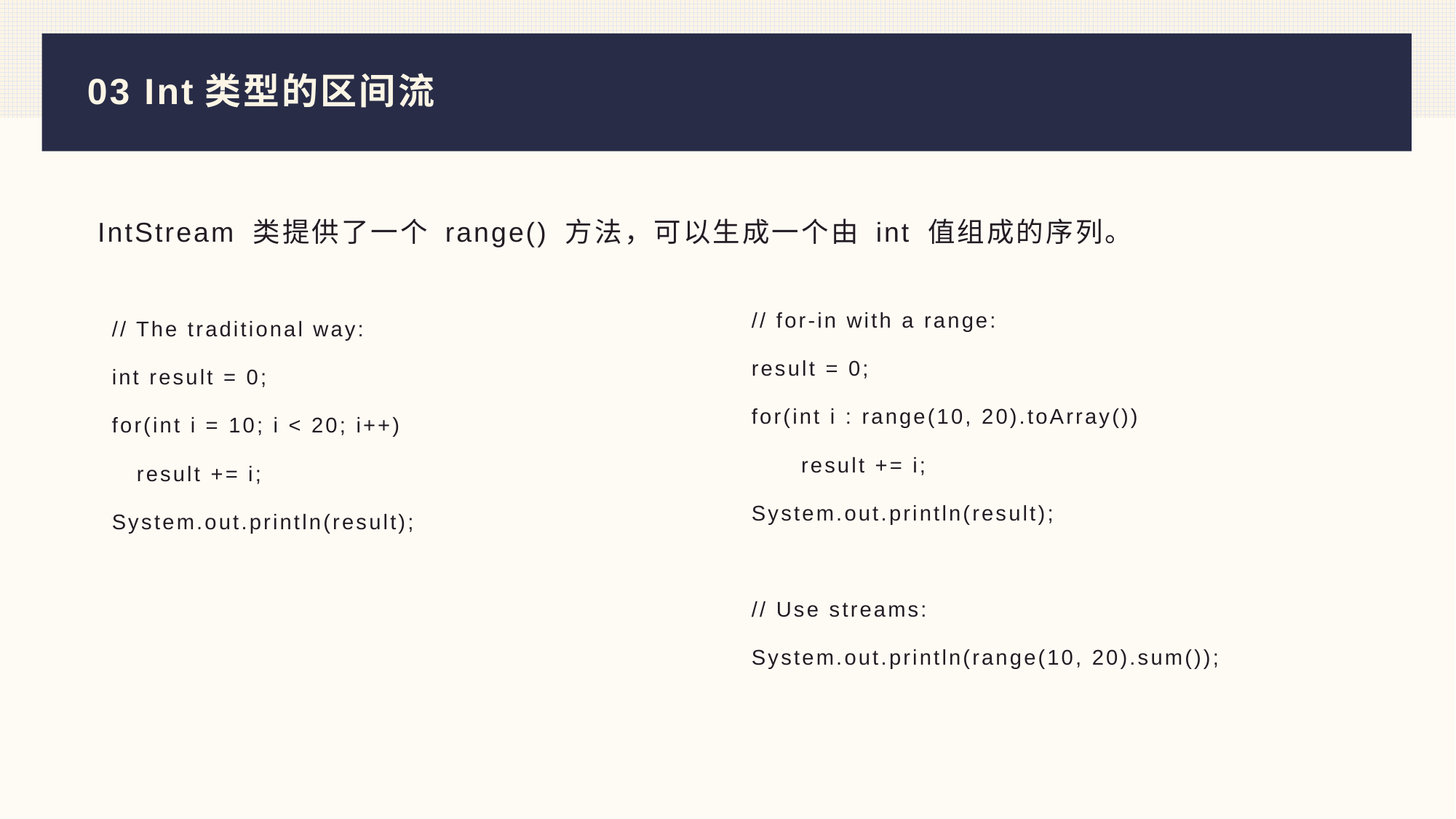

# 03 Int类型的区间流
IntStream 类提供了一个 range() 方法，可以生成一个由 int 值组成的序列。
// for-in with a range:
result = 0;
for(int i : range(10, 20).toArray())
      result += i;
System.out.println(result);

// Use streams:
System.out.println(range(10, 20).sum());
// The traditional way:
int result = 0;
for(int i = 10; i < 20; i++)
   result += i;
System.out.println(result);